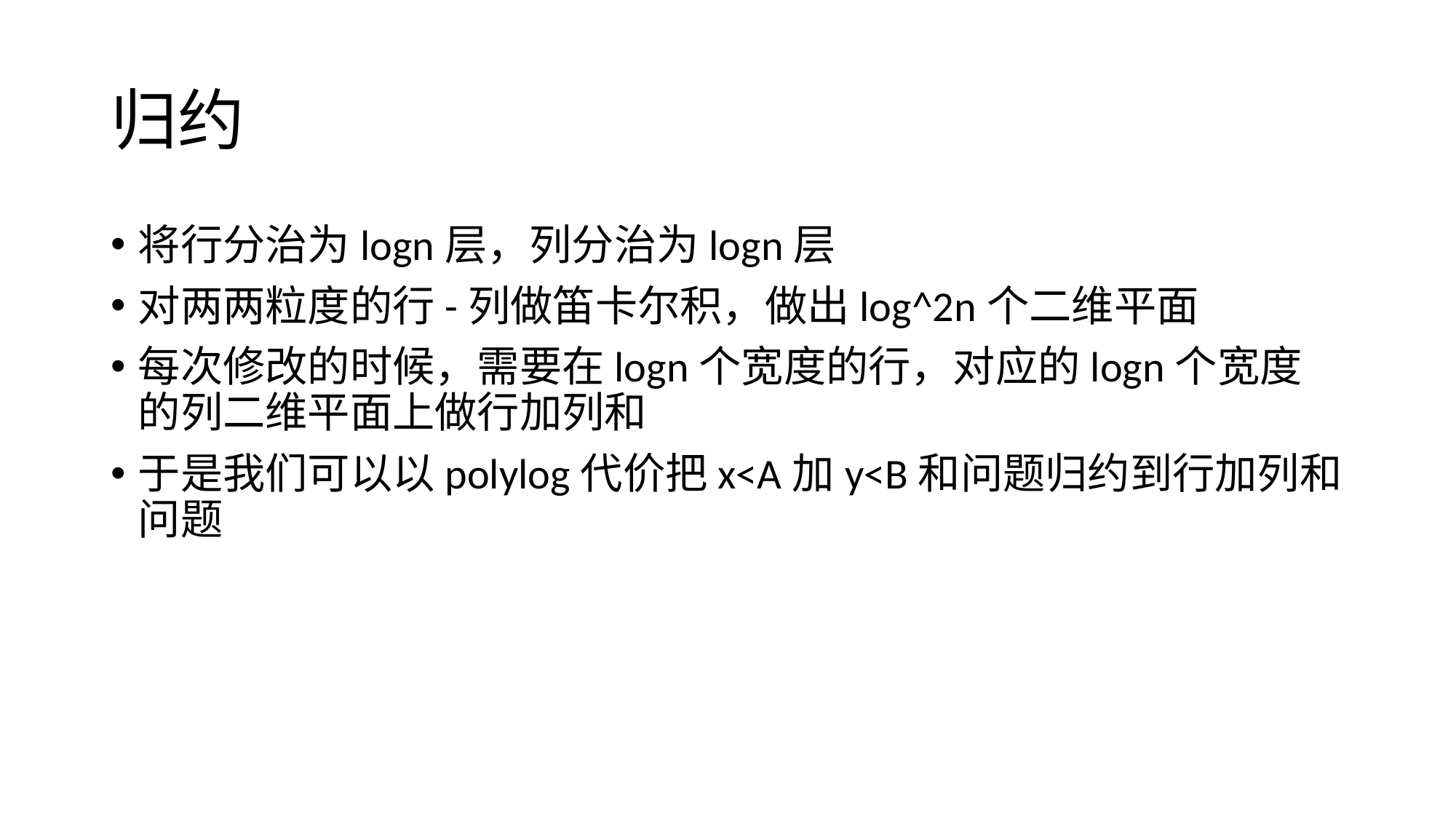

# 归约
将行分治为logn层，列分治为logn层
对两两粒度的行-列做笛卡尔积，做出log^2n个二维平面
每次修改的时候，需要在logn个宽度的行，对应的logn个宽度的列二维平面上做行加列和
于是我们可以以polylog代价把x<A加y<B和问题归约到行加列和问题